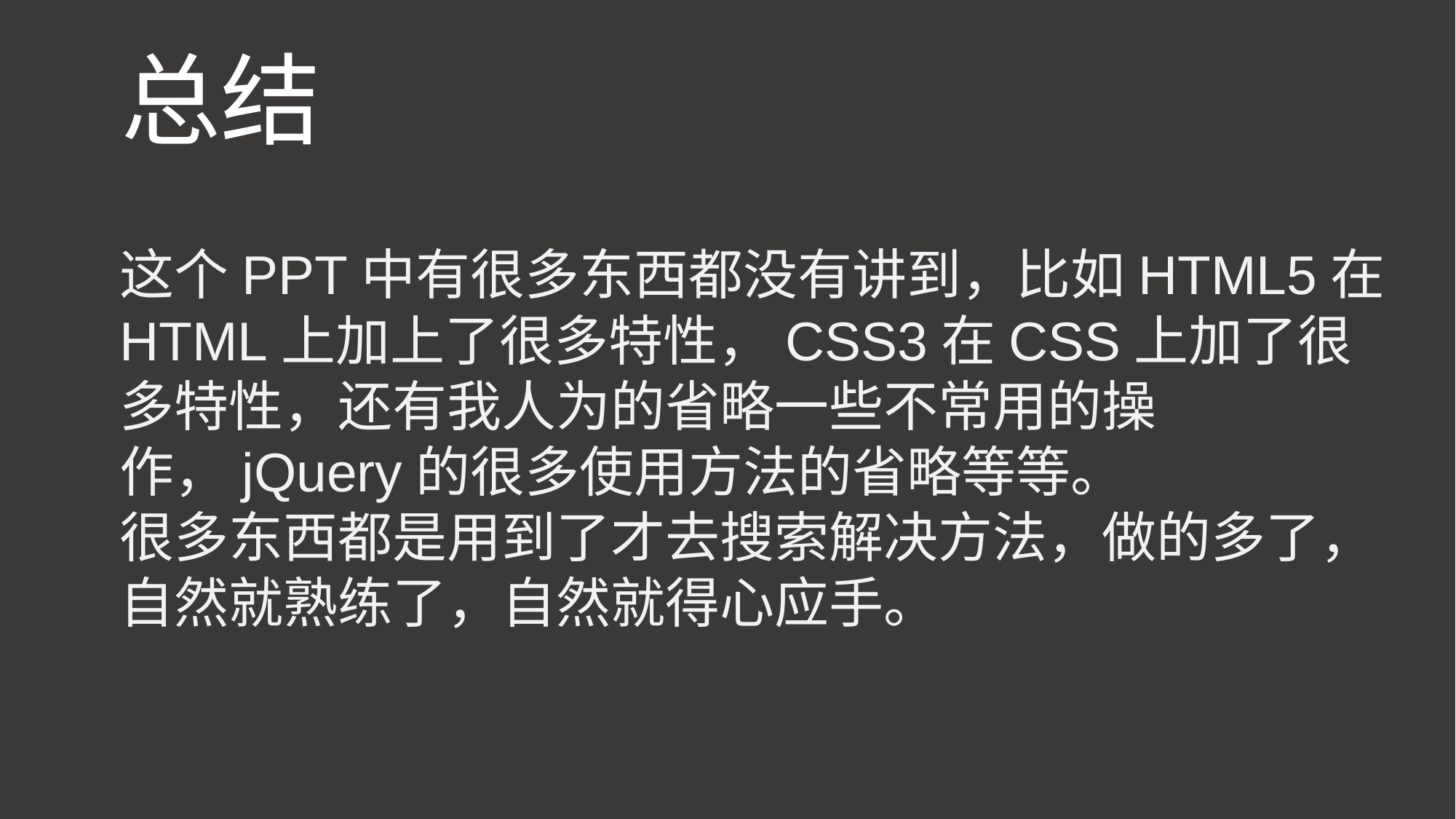

总结
这个PPT中有很多东西都没有讲到，比如HTML5在HTML上加上了很多特性，CSS3在CSS上加了很多特性，还有我人为的省略一些不常用的操作，jQuery的很多使用方法的省略等等。
很多东西都是用到了才去搜索解决方法，做的多了，自然就熟练了，自然就得心应手。